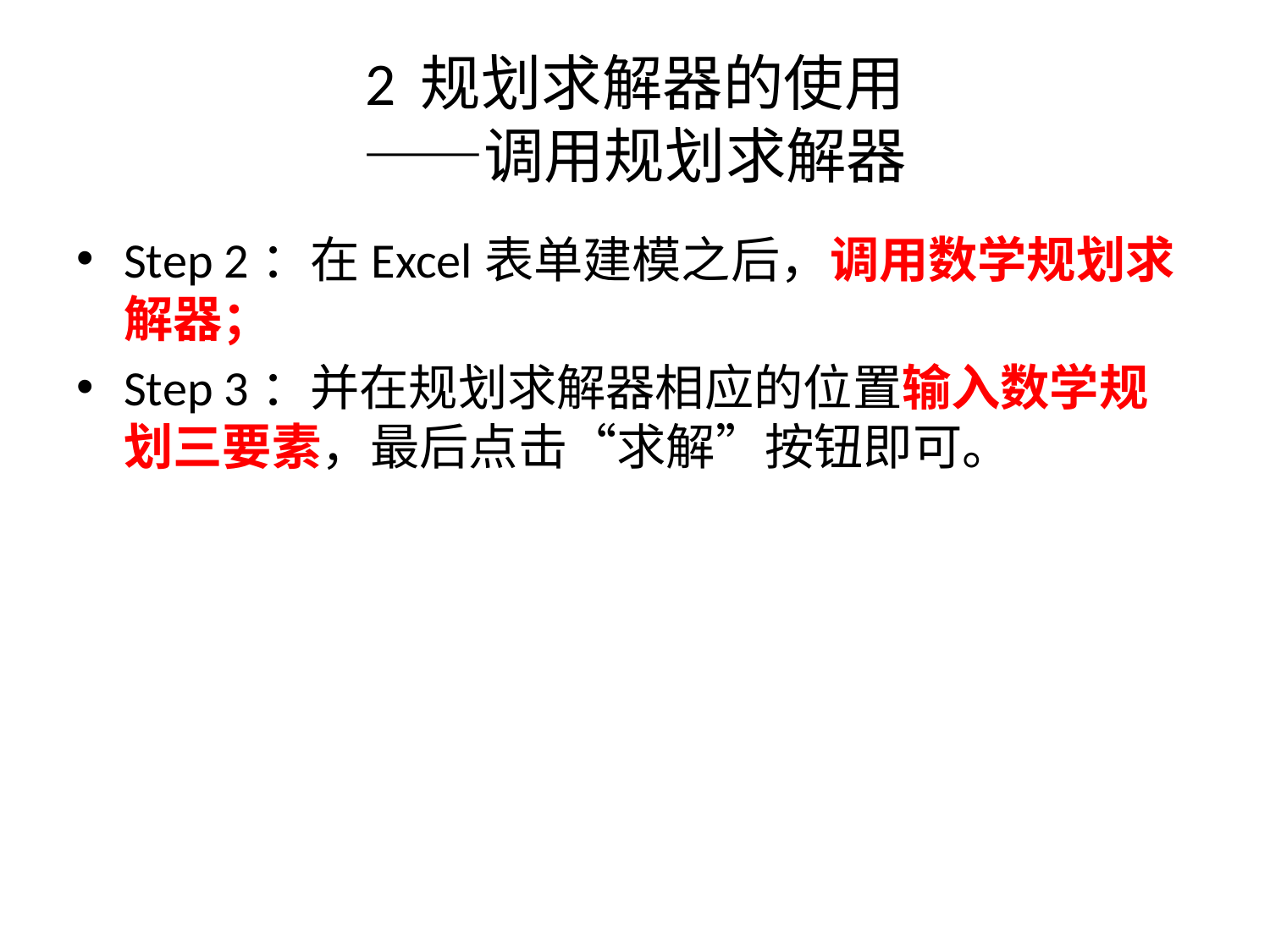

# 2 规划求解器的使用 ——调用规划求解器
Step 2：在Excel表单建模之后，调用数学规划求解器；
Step 3：并在规划求解器相应的位置输入数学规划三要素，最后点击“求解”按钮即可。